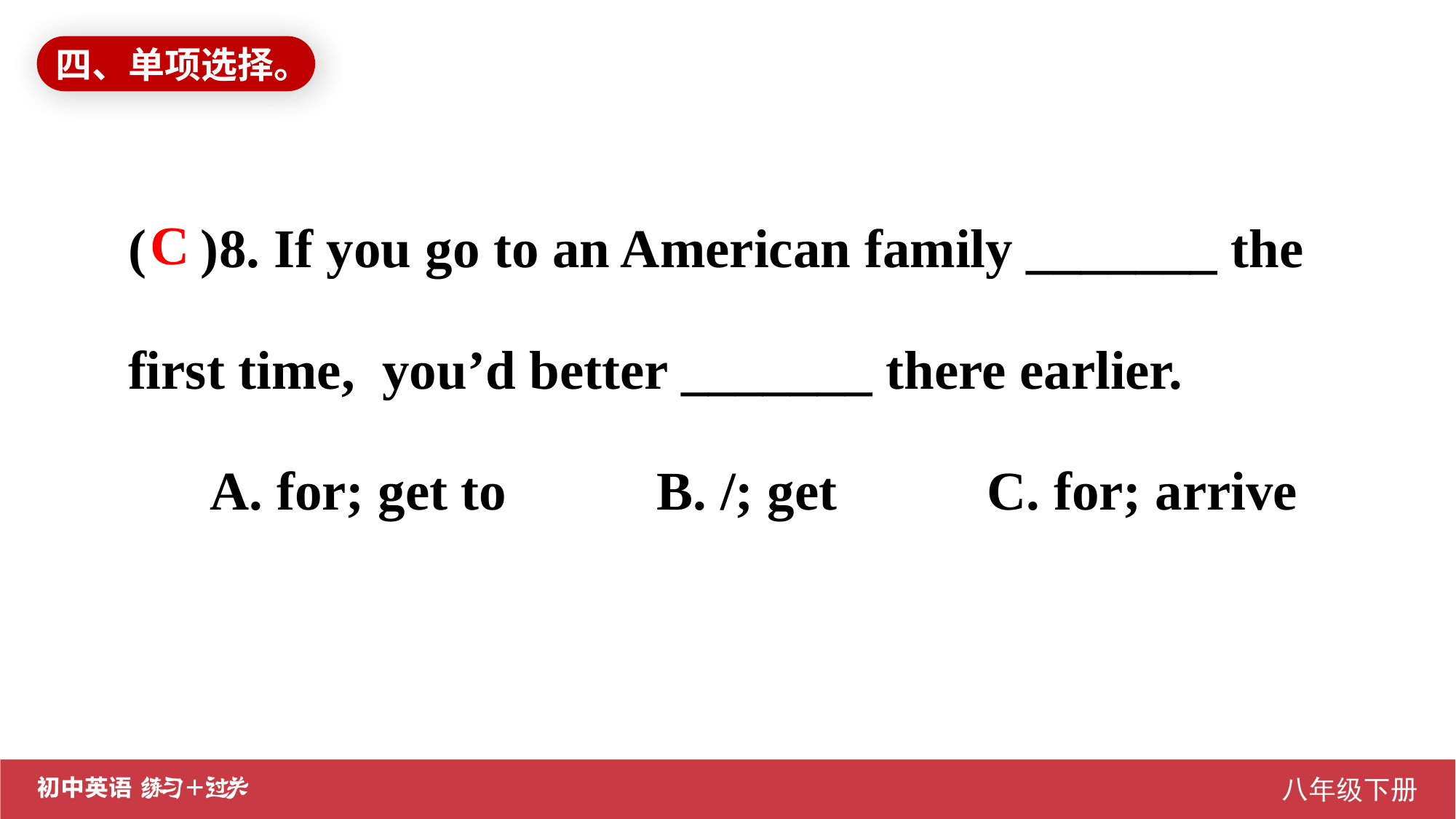

四、单项选择。
(    )8. If you go to an American family _______ the first time,  you’d better _______ there earlier.
      A. for; get to           B. /; get           C. for; arrive
C